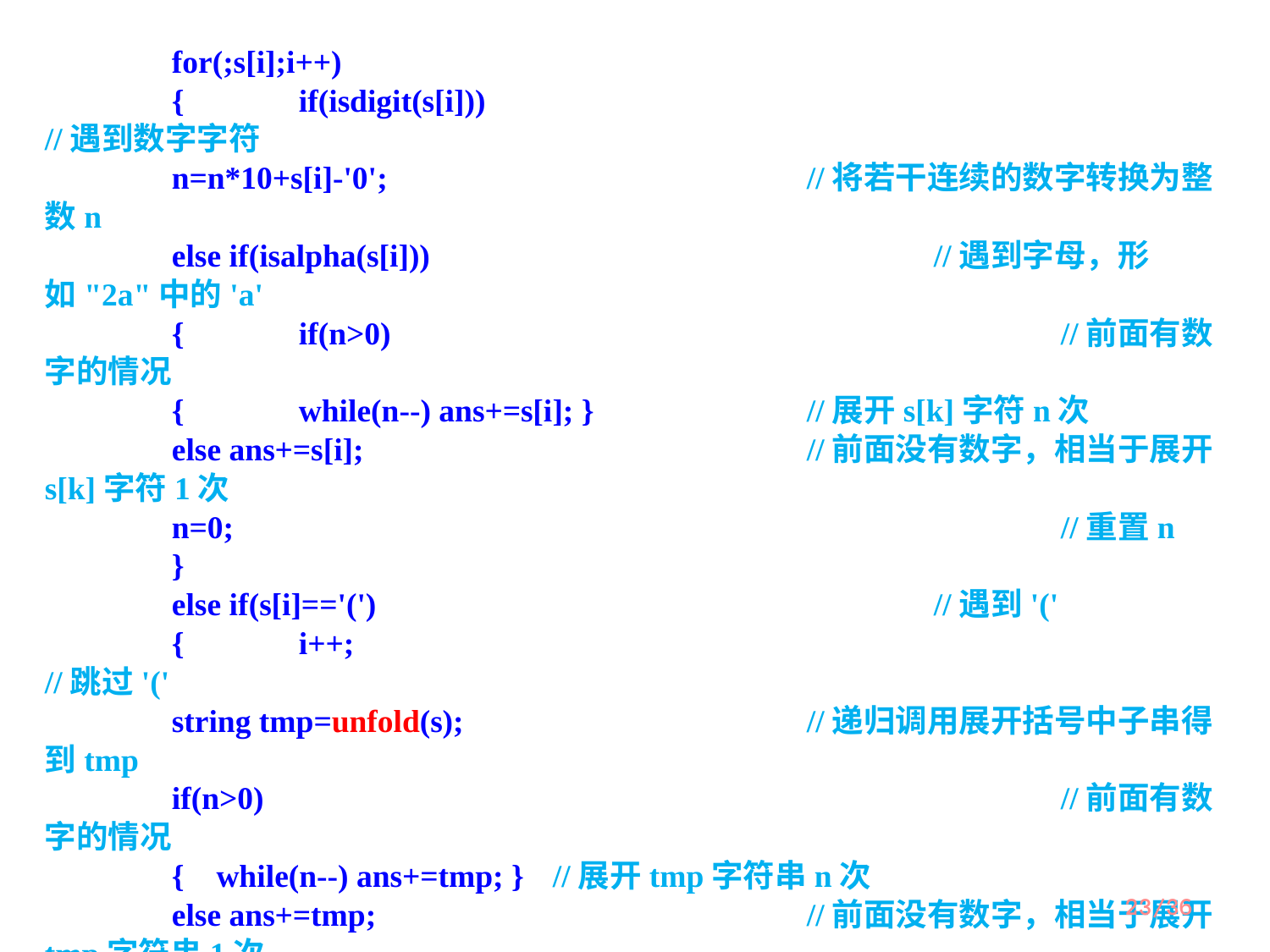

for(;s[i];i++)
    	{	if(isdigit(s[i])) 						//遇到数字字符
             	n=n*10+s[i]-'0';				//将若干连续的数字转换为整数n
         	else if(isalpha(s[i])) 				//遇到字母，形如"2a"中的'a'
         	{	if(n>0) 						//前面有数字的情况
             	{	while(n--) ans+=s[i]; }		//展开s[k]字符n次
             	else ans+=s[i]; 				//前面没有数字，相当于展开s[k]字符1次
             	n=0; 							//重置n
          	}
          	else if(s[i]=='(')					//遇到'('
          	{	i++; 							//跳过'('
               	string tmp=unfold(s);			//递归调用展开括号中子串得到tmp
               	if(n>0)							//前面有数字的情况
               	{    while(n--) ans+=tmp; }	//展开tmp字符串n次
               	else ans+=tmp; 				//前面没有数字，相当于展开tmp字符串1次
               	n=0;							//重置n
           	}
           	else return ans;					//遇到')',结束并返回子紧凑表达式的ans
     	}
     	return ans; 							//s处理完毕返回ans
}
23/36